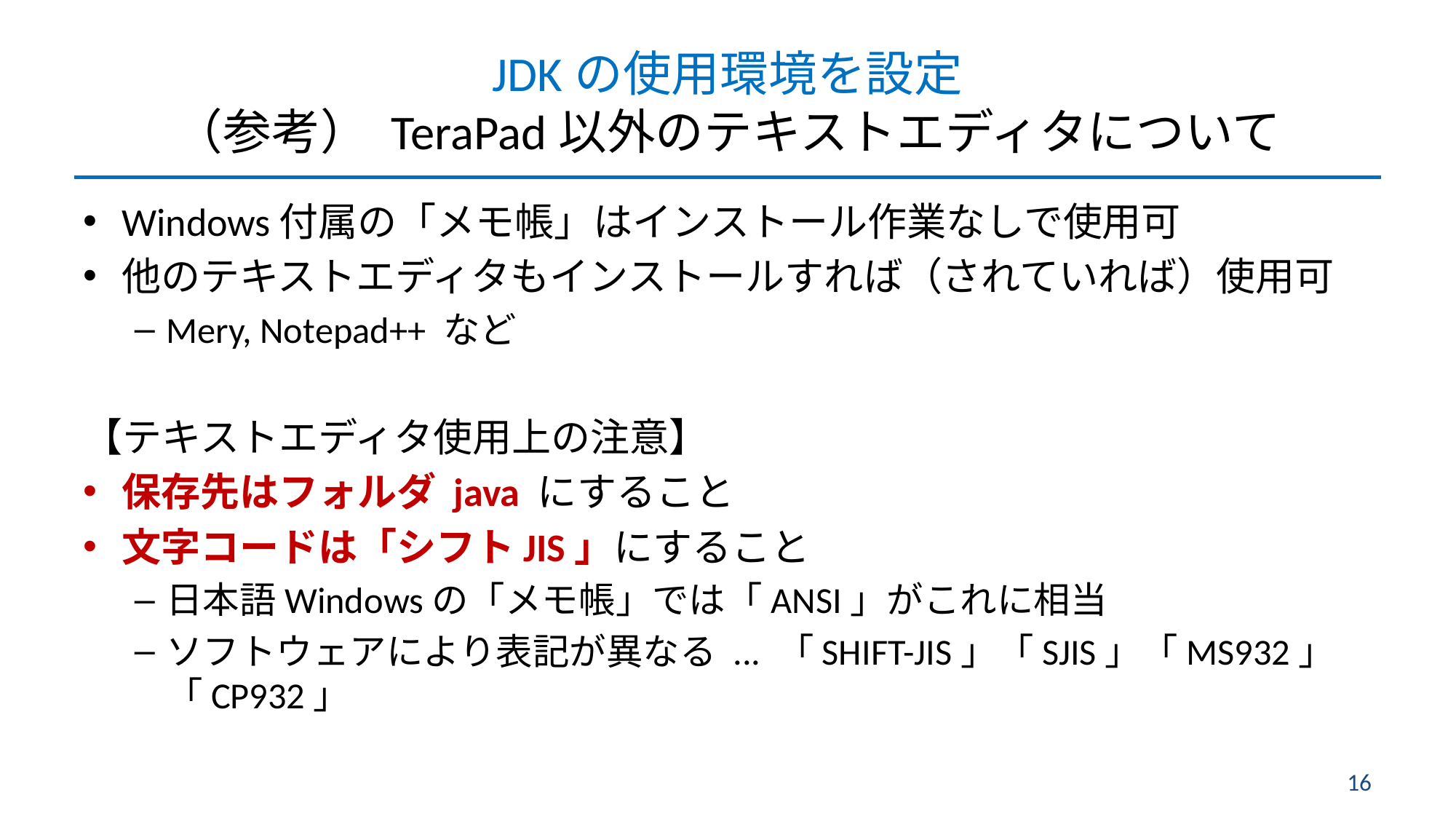

# JDKの使用環境を設定 （参考） TeraPad以外のテキストエディタについて
Windows付属の「メモ帳」はインストール作業なしで使用可
他のテキストエディタもインストールすれば（されていれば）使用可
Mery, Notepad++ など

【テキストエディタ使用上の注意】
保存先はフォルダ java にすること
文字コードは「シフトJIS」にすること
日本語Windowsの「メモ帳」では「ANSI」がこれに相当
ソフトウェアにより表記が異なる ... 「SHIFT-JIS」「SJIS」「MS932」「CP932」
16